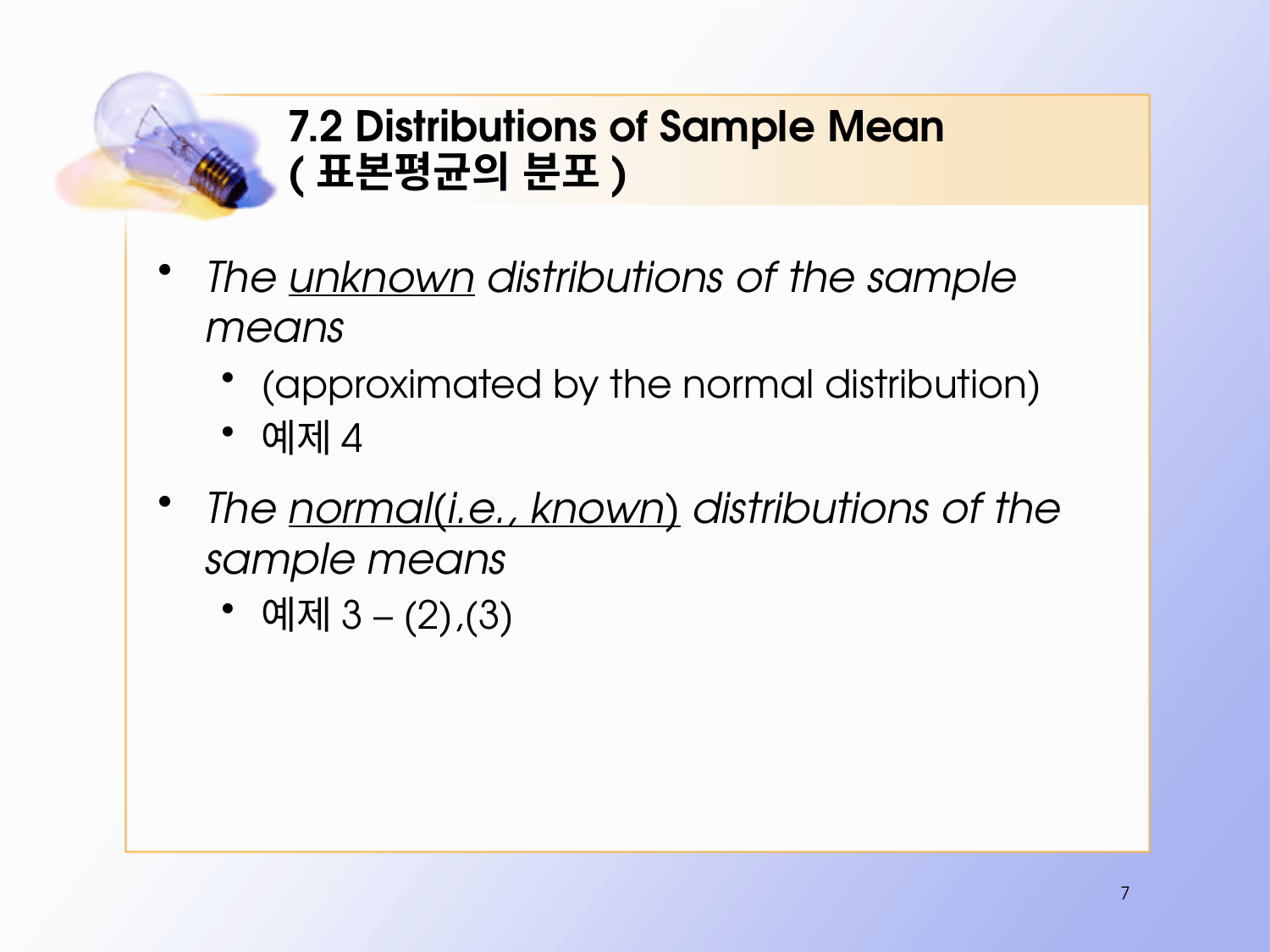

# 7.2 Distributions of Sample Mean (표본평균의 분포)
The unknown distributions of the sample means
(approximated by the normal distribution)
예제4
The normal(i.e., known) distributions of the sample means
예제3 – (2),(3)
7